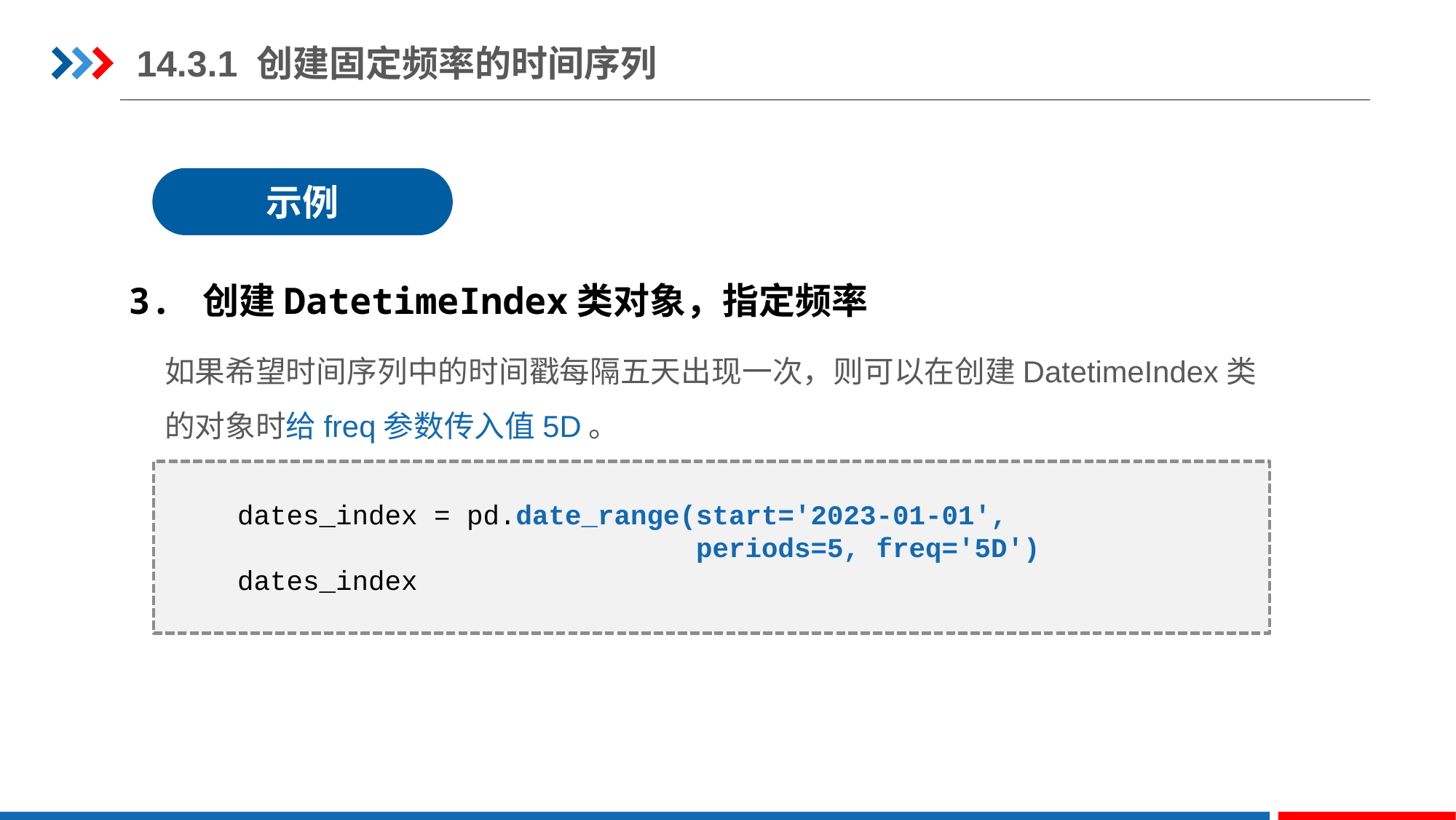

14.3.1 创建固定频率的时间序列
示例
3. 创建DatetimeIndex类对象，指定频率
如果希望时间序列中的时间戳每隔五天出现一次，则可以在创建DatetimeIndex类的对象时给freq参数传入值5D。

dates_index = pd.date_range(start='2023-01-01',
                            periods=5, freq='5D')
dates_index